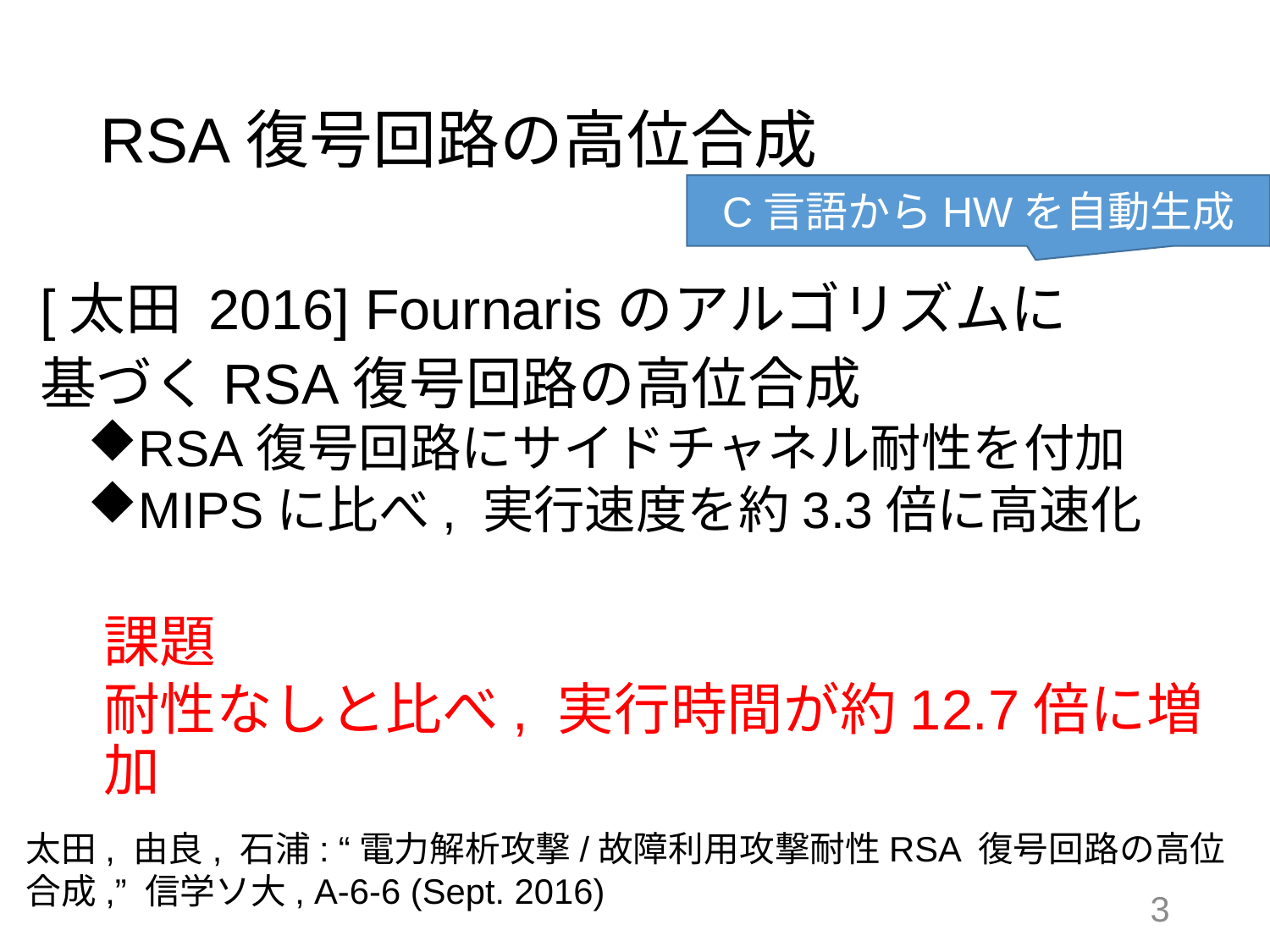

# RSA復号回路の高位合成
C言語からHWを自動生成
[太田 2016] Fournarisのアルゴリズムに
基づくRSA復号回路の高位合成
RSA復号回路にサイドチャネル耐性を付加
MIPSに比べ, 実行速度を約3.3倍に高速化

課題
耐性なしと比べ, 実行時間が約12.7倍に増加

太田, 由良, 石浦: “電力解析攻撃/故障利用攻撃耐性RSA 復号回路の高位合成,” 信学ソ大, A-6-6 (Sept. 2016)
3